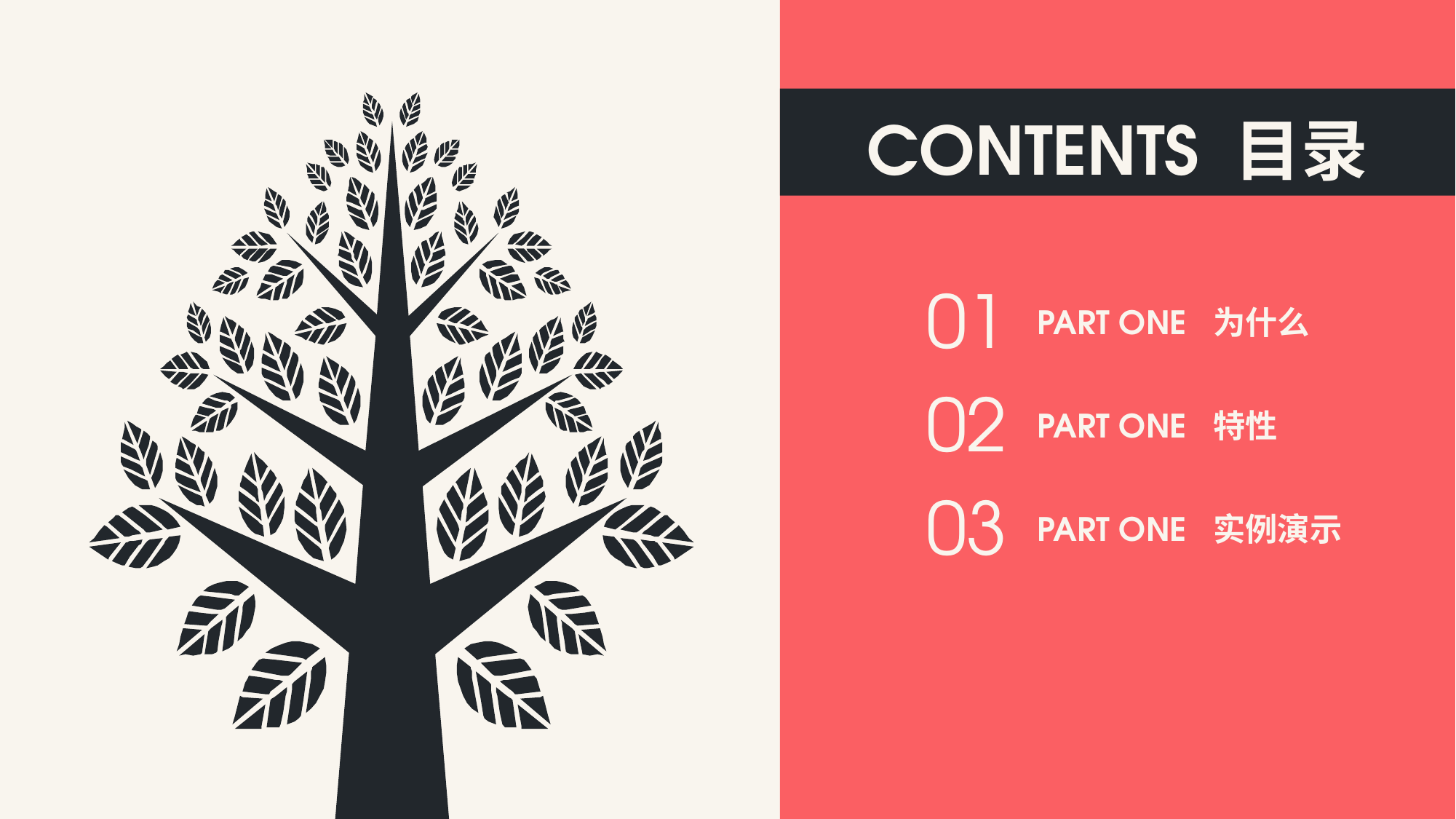

CONTENTS 目录
01
PART ONE  为什么
02
PART ONE  特性
03
PART ONE  实例演示